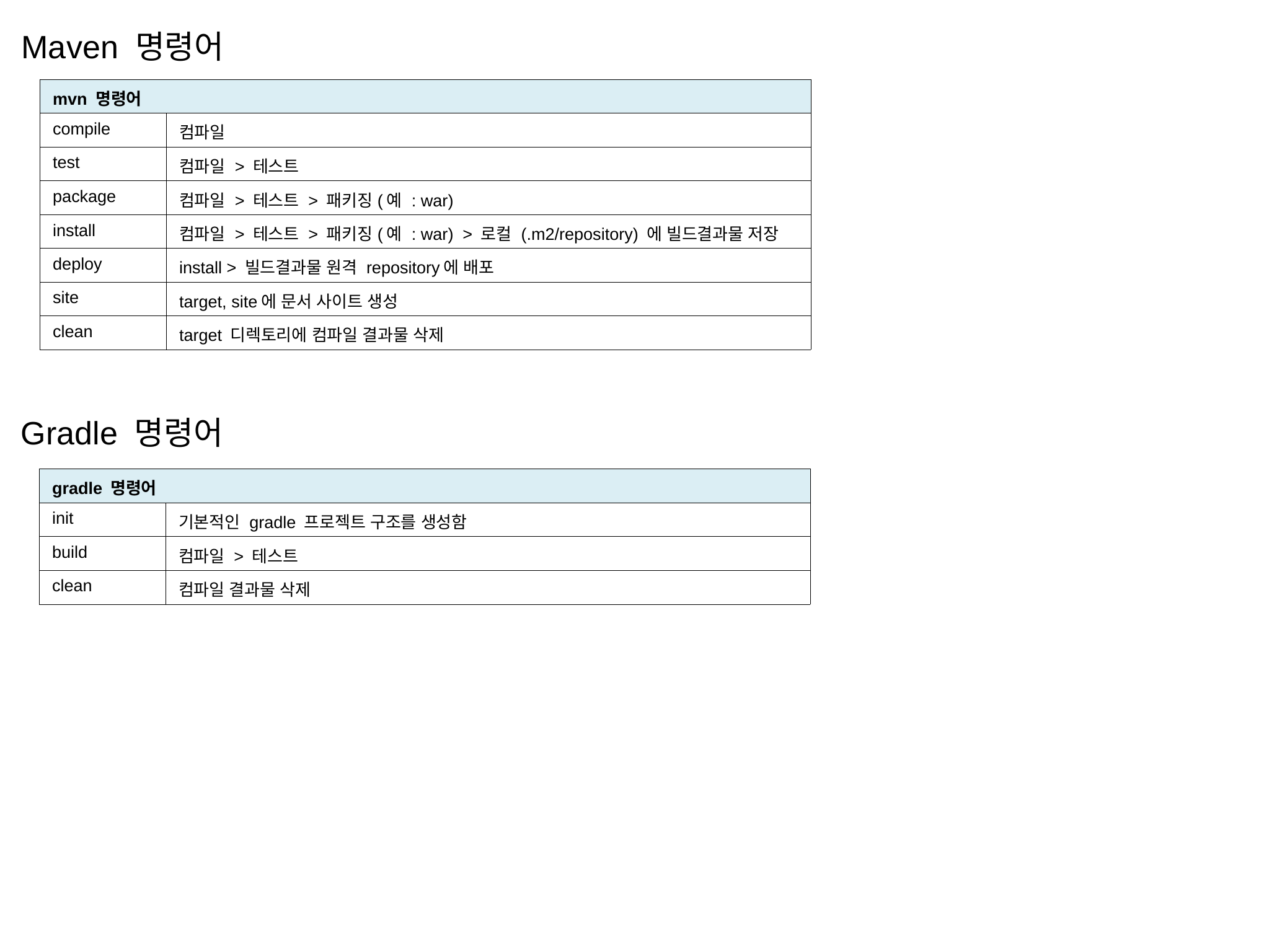

Maven 명령어
| mvn 명령어 |  |
| --- | --- |
| compile | 컴파일 |
| test | 컴파일 > 테스트 |
| package | 컴파일 > 테스트 > 패키징(예 : war) |
| install | 컴파일 > 테스트 > 패키징(예 : war) > 로컬 (.m2/repository) 에 빌드결과물 저장 |
| deploy | install > 빌드결과물 원격 repository에 배포 |
| site | target, site에 문서 사이트 생성 |
| clean | target 디렉토리에 컴파일 결과물 삭제 |
Gradle 명령어
| gradle 명령어 |  |
| --- | --- |
| init | 기본적인 gradle 프로젝트 구조를 생성함 |
| build | 컴파일 > 테스트 |
| clean | 컴파일 결과물 삭제 |